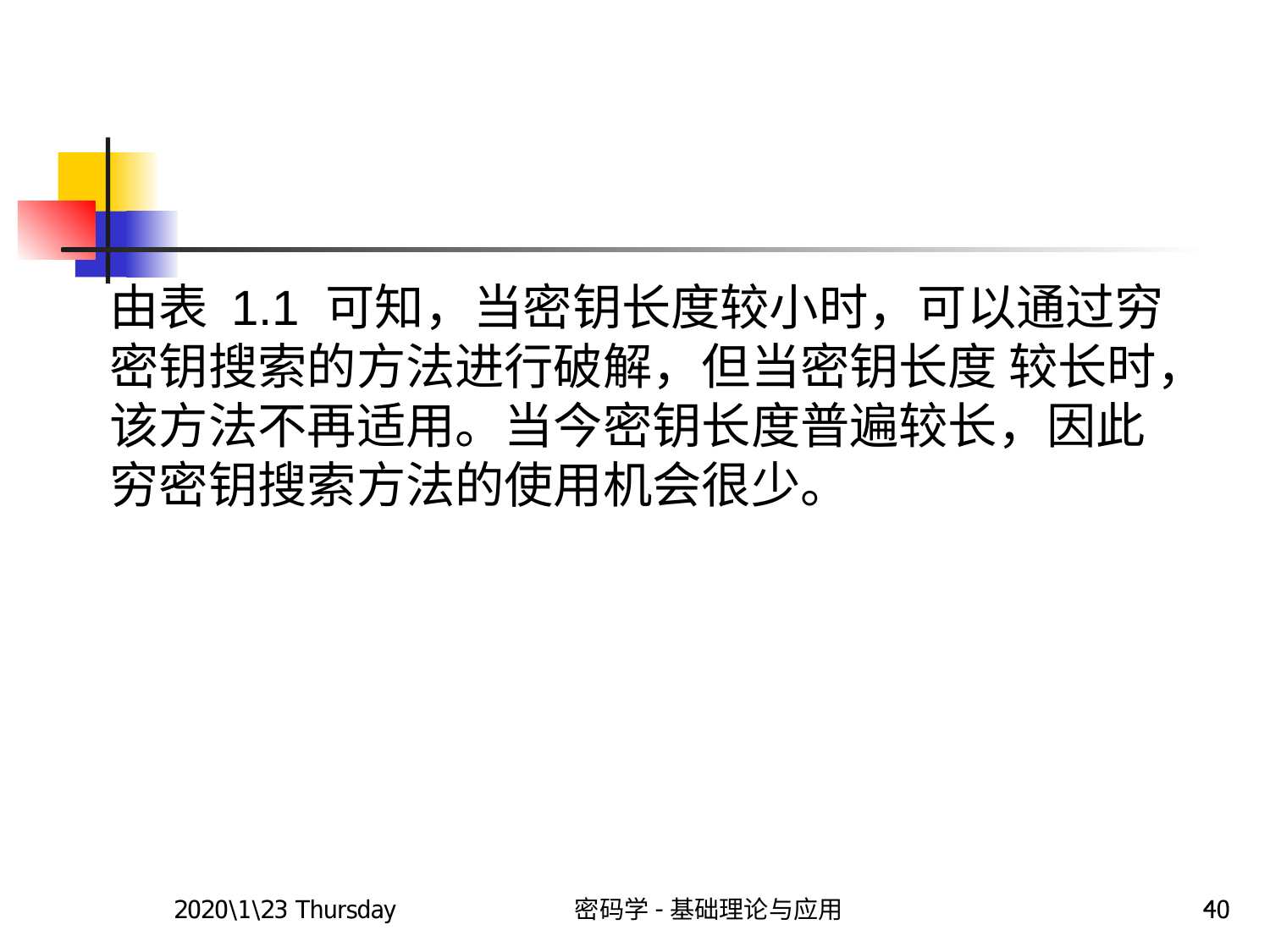

由表 1.1 可知，当密钥长度较小时，可以通过穷密钥搜索的方法进行破解，但当密钥长度 较长时，该方法不再适用。当今密钥长度普遍较长，因此穷密钥搜索方法的使用机会很少。

2020\1\23 Thursday
密码学-基础理论与应用
40